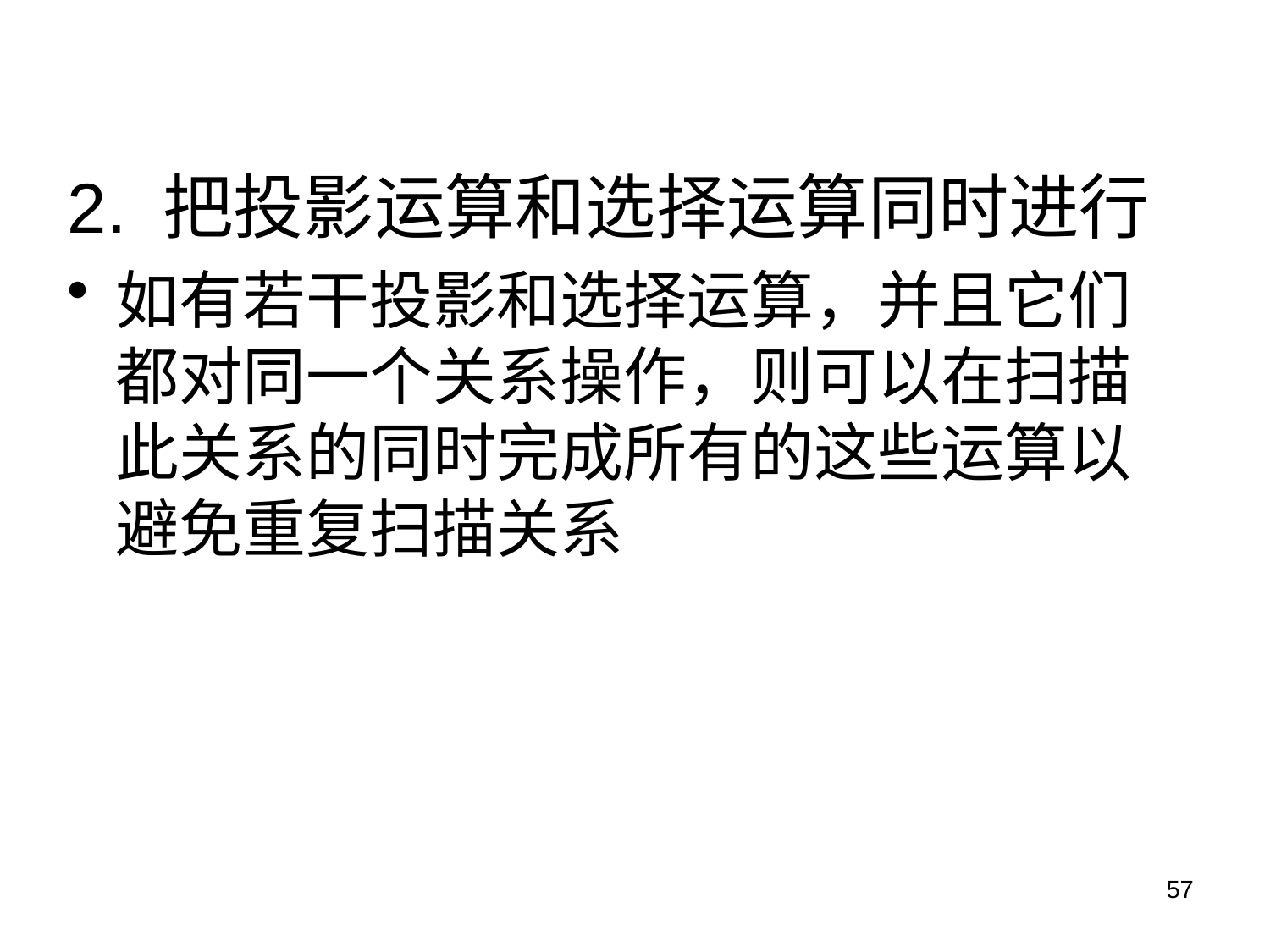

2. 把投影运算和选择运算同时进行
如有若干投影和选择运算，并且它们都对同一个关系操作，则可以在扫描此关系的同时完成所有的这些运算以避免重复扫描关系

57